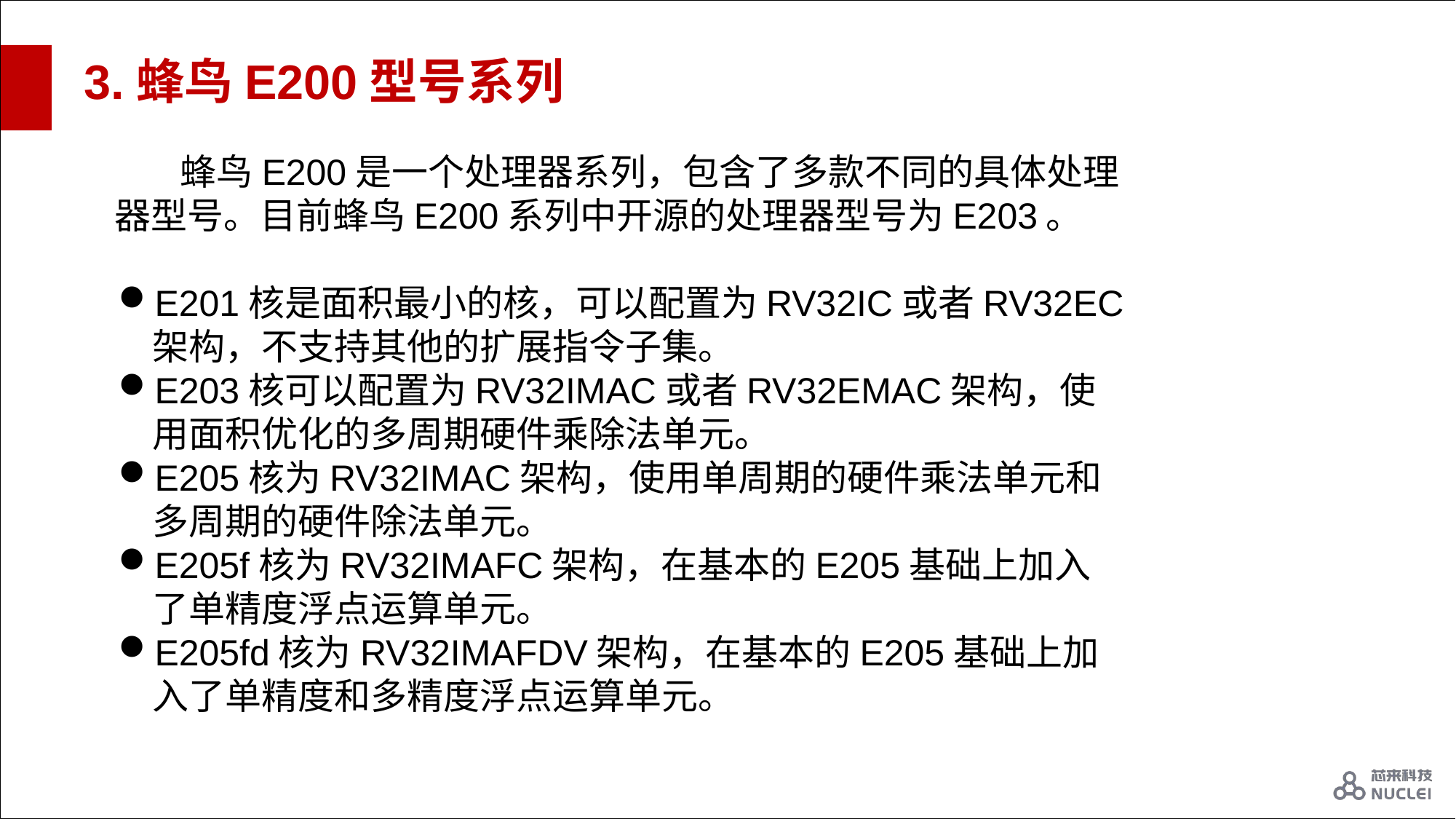

# 3.蜂鸟E200型号系列
       蜂鸟E200是一个处理器系列，包含了多款不同的具体处理器型号。目前蜂鸟E200系列中开源的处理器型号为E203。
E201核是面积最小的核，可以配置为RV32IC或者RV32EC架构，不支持其他的扩展指令子集。
E203核可以配置为RV32IMAC或者RV32EMAC架构，使用面积优化的多周期硬件乘除法单元。
E205核为RV32IMAC架构，使用单周期的硬件乘法单元和多周期的硬件除法单元。
E205f核为RV32IMAFC架构，在基本的E205基础上加入了单精度浮点运算单元。
E205fd核为RV32IMAFDV架构，在基本的E205基础上加入了单精度和多精度浮点运算单元。